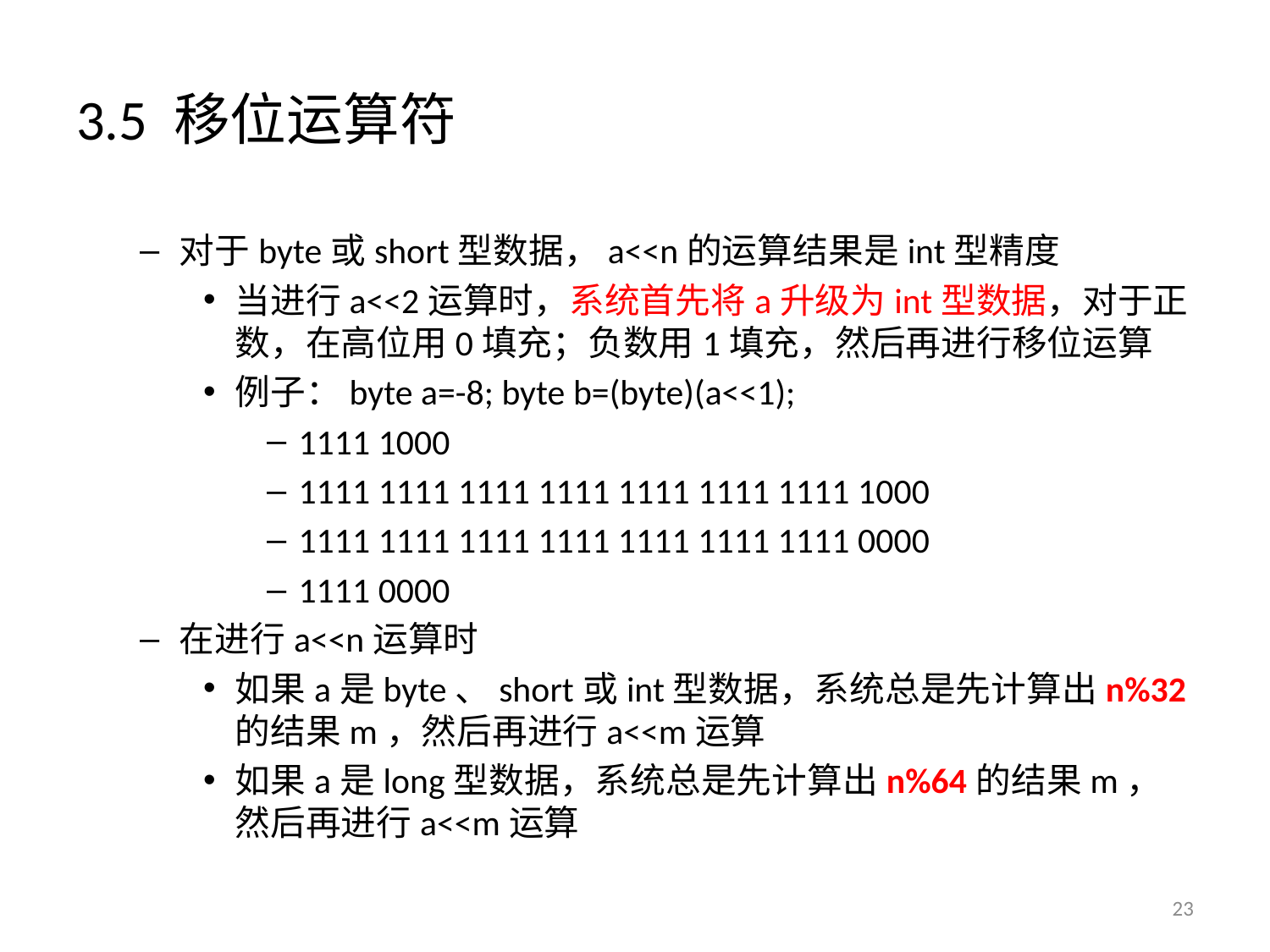

# 3.5 移位运算符
对于byte或short型数据，a<<n的运算结果是int型精度
当进行a<<2运算时，系统首先将a升级为int型数据，对于正数，在高位用0填充；负数用1填充，然后再进行移位运算
例子：byte a=-8; byte b=(byte)(a<<1);
1111 1000
1111 1111 1111 1111 1111 1111 1111 1000
1111 1111 1111 1111 1111 1111 1111 0000
1111 0000
在进行a<<n运算时
如果a是byte、short或int型数据，系统总是先计算出n%32的结果m，然后再进行a<<m运算
如果a是long型数据，系统总是先计算出n%64的结果m，然后再进行a<<m运算
23